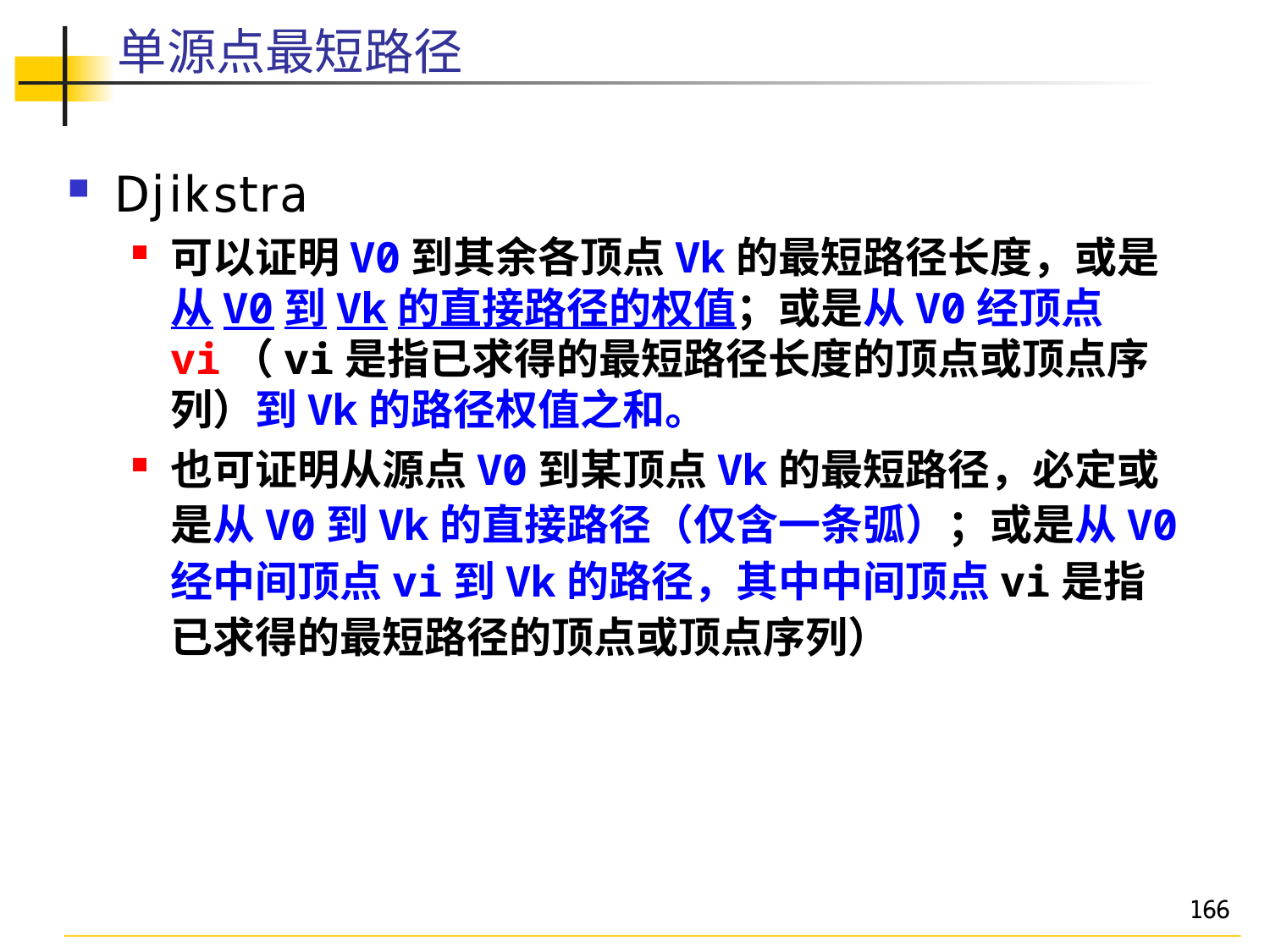

# 单源点最短路径
Djikstra
可以证明V0到其余各顶点Vk的最短路径长度，或是从V0到Vk的直接路径的权值；或是从V0经顶点vi（vi是指已求得的最短路径长度的顶点或顶点序列）到Vk的路径权值之和。
也可证明从源点V0到某顶点Vk的最短路径，必定或是从V0到Vk的直接路径（仅含一条弧）；或是从V0经中间顶点vi到Vk的路径，其中中间顶点vi是指已求得的最短路径的顶点或顶点序列）
166